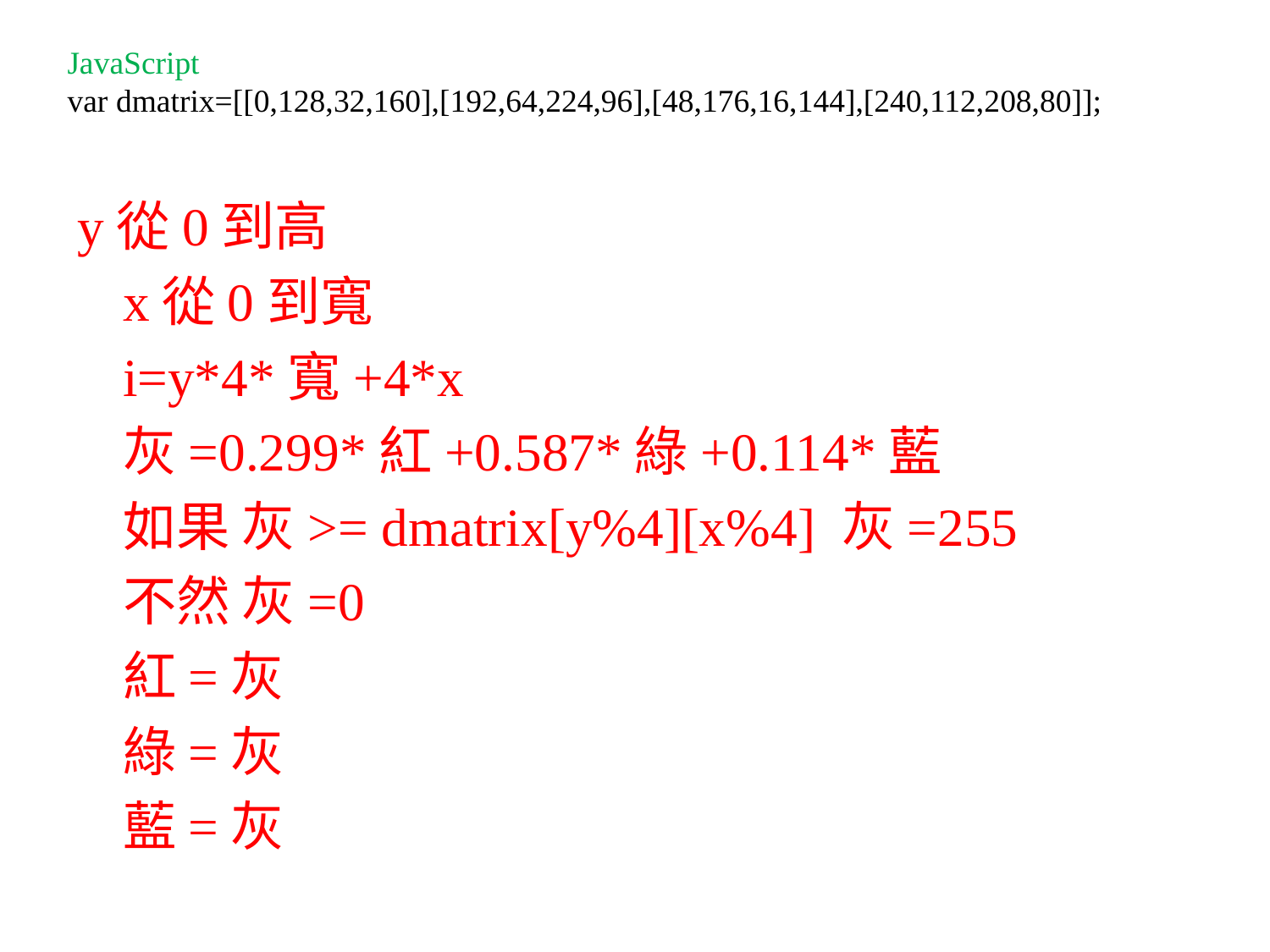

JavaScript
var dmatrix=[[0,128,32,160],[192,64,224,96],[48,176,16,144],[240,112,208,80]];

y從0到高
	x從0到寬
		i=y*4*寬+4*x
		灰=0.299*紅+0.587*綠+0.114*藍
		如果 灰>= dmatrix[y%4][x%4] 灰=255
		不然 灰=0
		紅=灰
		綠=灰
		藍=灰